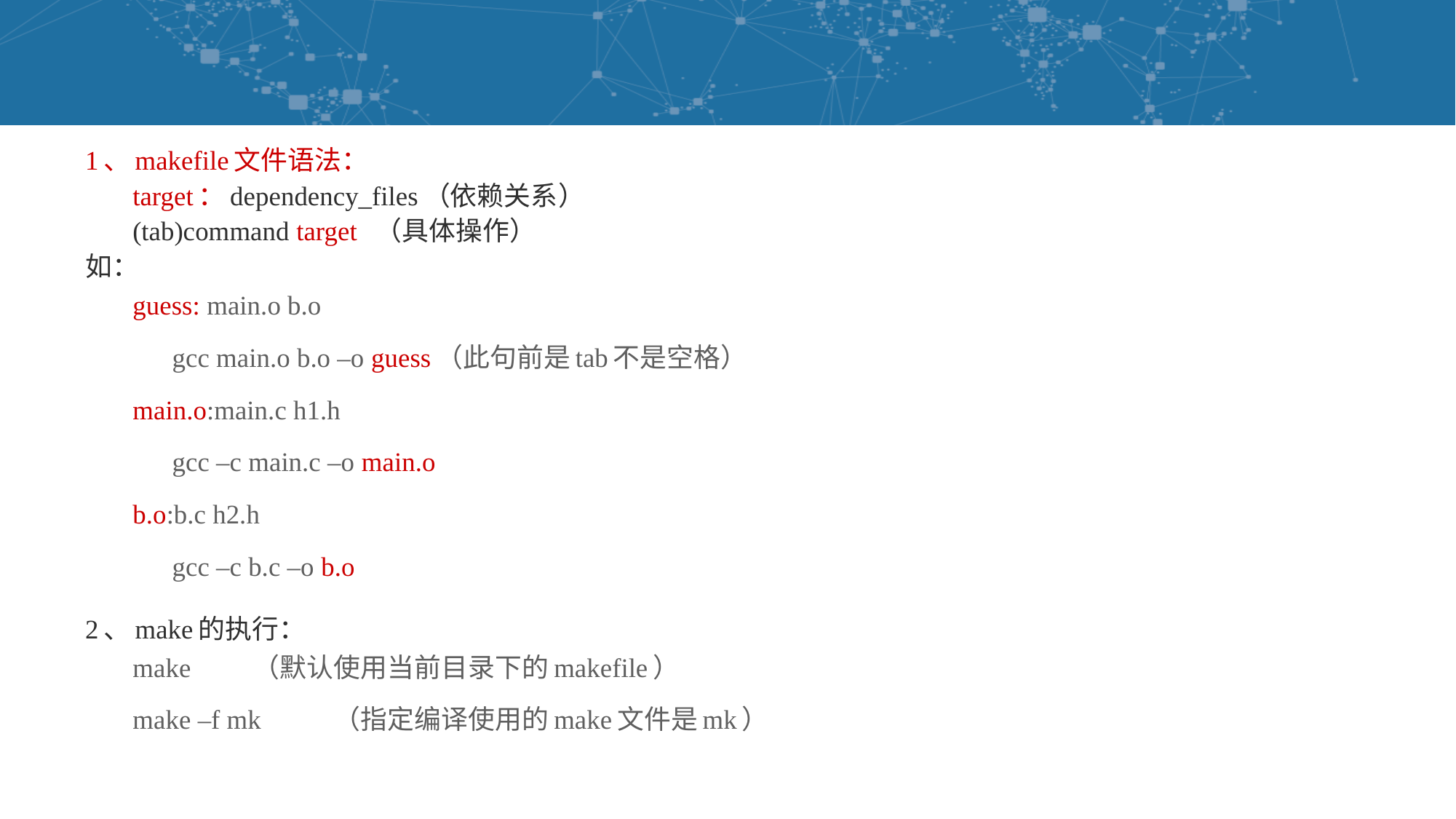

#
1、makefile文件语法：
		target：dependency_files（依赖关系）
      	(tab)command target	（具体操作）
如：
guess: main.o b.o
	gcc main.o b.o –o guess（此句前是tab不是空格）
main.o:main.c h1.h
	gcc –c main.c –o main.o
b.o:b.c h2.h
	gcc –c b.c –o b.o
2、make的执行：
make		（默认使用当前目录下的makefile）
make –f mk	（指定编译使用的make文件是mk）
24